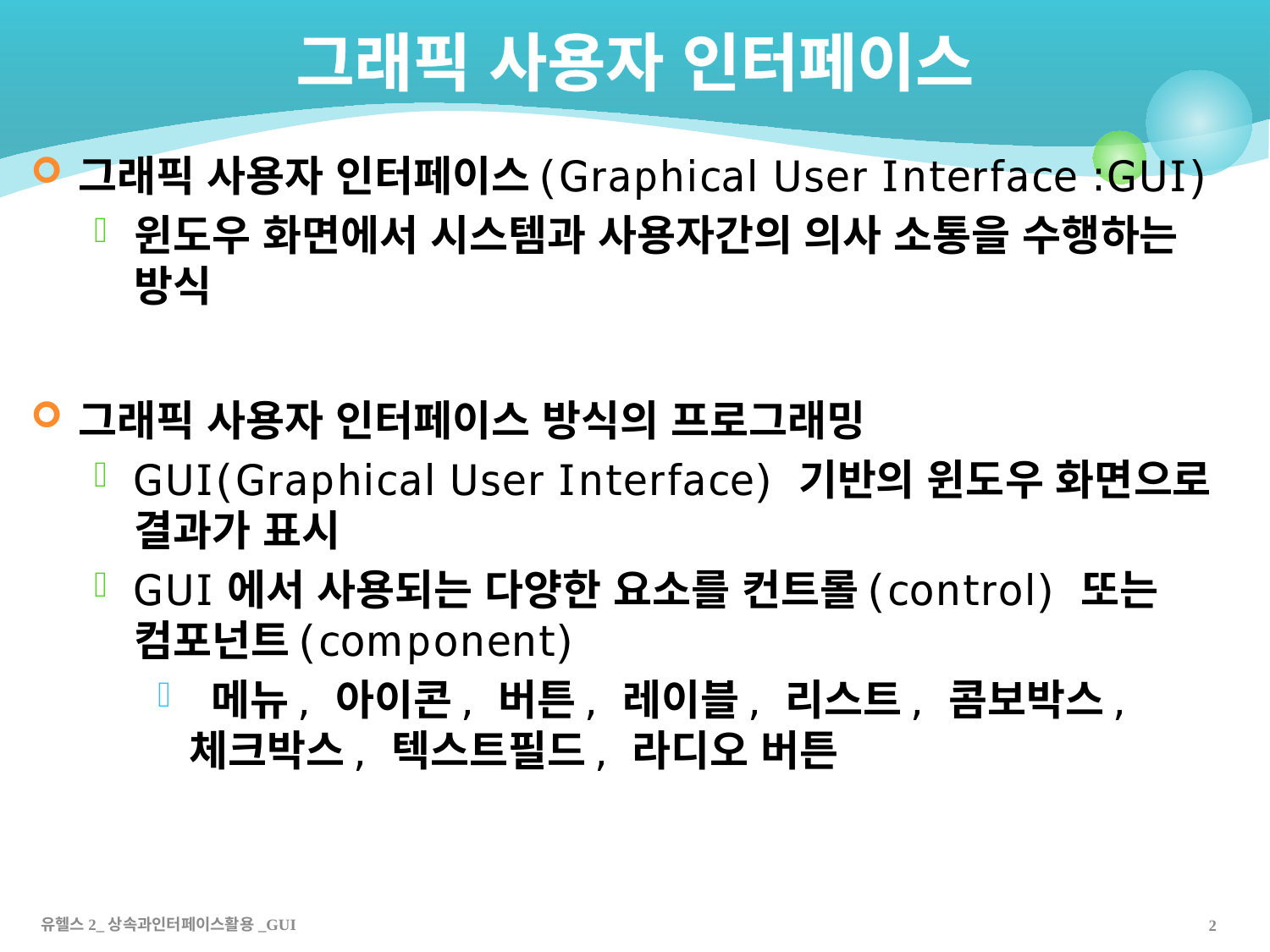

# 그래픽 사용자 인터페이스
그래픽 사용자 인터페이스(Graphical User Interface :GUI)
윈도우 화면에서 시스템과 사용자간의 의사 소통을 수행하는 방식

그래픽 사용자 인터페이스 방식의 프로그래밍
GUI(Graphical User Interface) 기반의 윈도우 화면으로 결과가 표시
GUI에서 사용되는 다양한 요소를 컨트롤(control) 또는 컴포넌트(component)
 메뉴, 아이콘, 버튼, 레이블, 리스트, 콤보박스, 체크박스, 텍스트필드, 라디오 버튼

유헬스2_상속과인터페이스활용_GUI
2